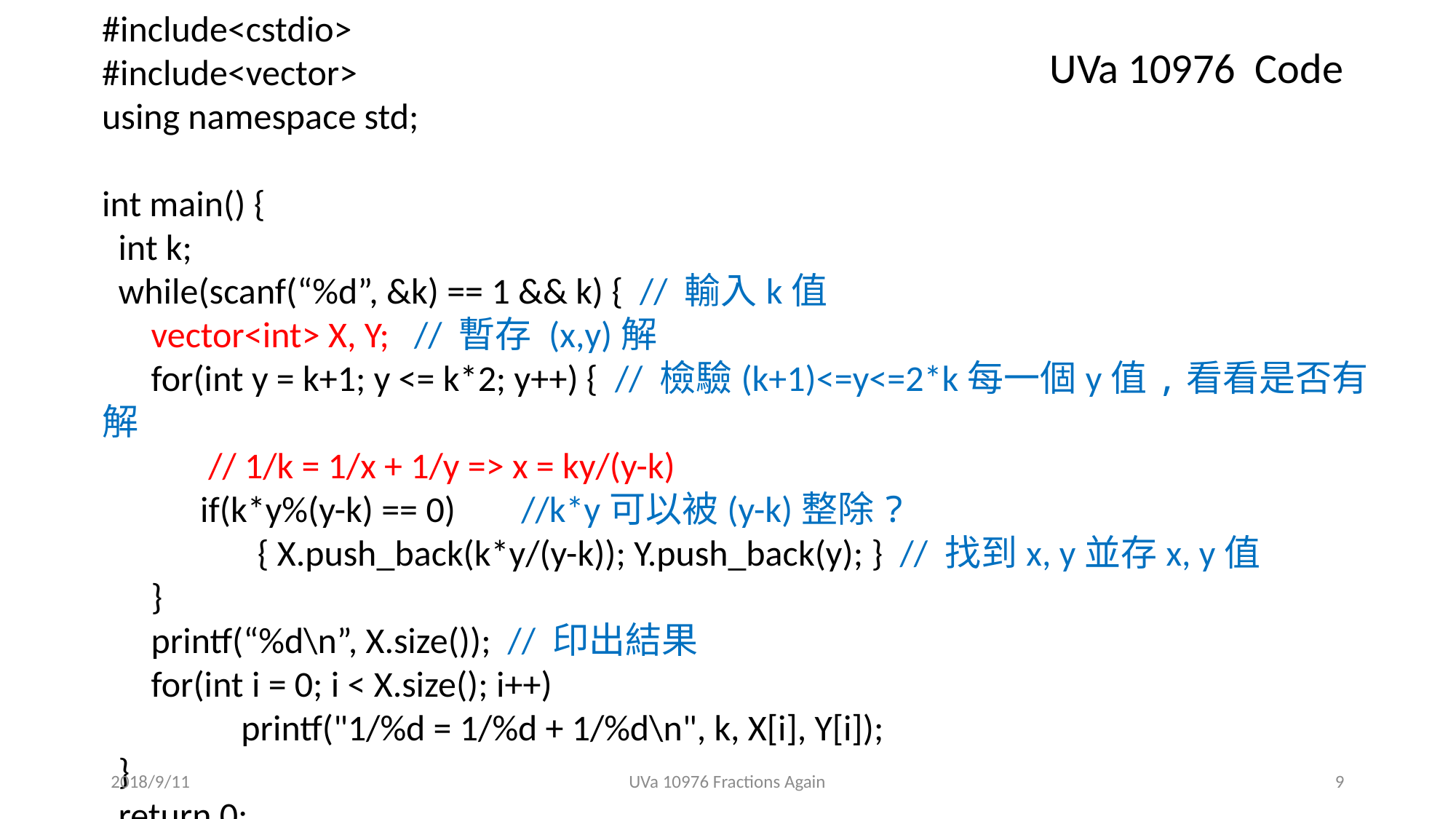

#include<cstdio>
#include<vector>
using namespace std;

int main() {
  int k;
  while(scanf(“%d”, &k) == 1 && k) {  // 輸入k值
      vector<int> X, Y;   // 暫存 (x,y)解
      for(int y = k+1; y <= k*2; y++) {  // 檢驗(k+1)<=y<=2*k每一個y值,看看是否有解
             // 1/k = 1/x + 1/y => x = ky/(y-k)
            if(k*y%(y-k) == 0)        //k*y可以被(y-k)整除?
                   { X.push_back(k*y/(y-k)); Y.push_back(y); }  // 找到x, y並存x, y值
      }
      printf(“%d\n”, X.size());  // 印出結果
      for(int i = 0; i < X.size(); i++)
                 printf("1/%d = 1/%d + 1/%d\n", k, X[i], Y[i]);
  }
  return 0;
}
UVa 10976  Code
2018/9/11
UVa 10976 Fractions Again
9